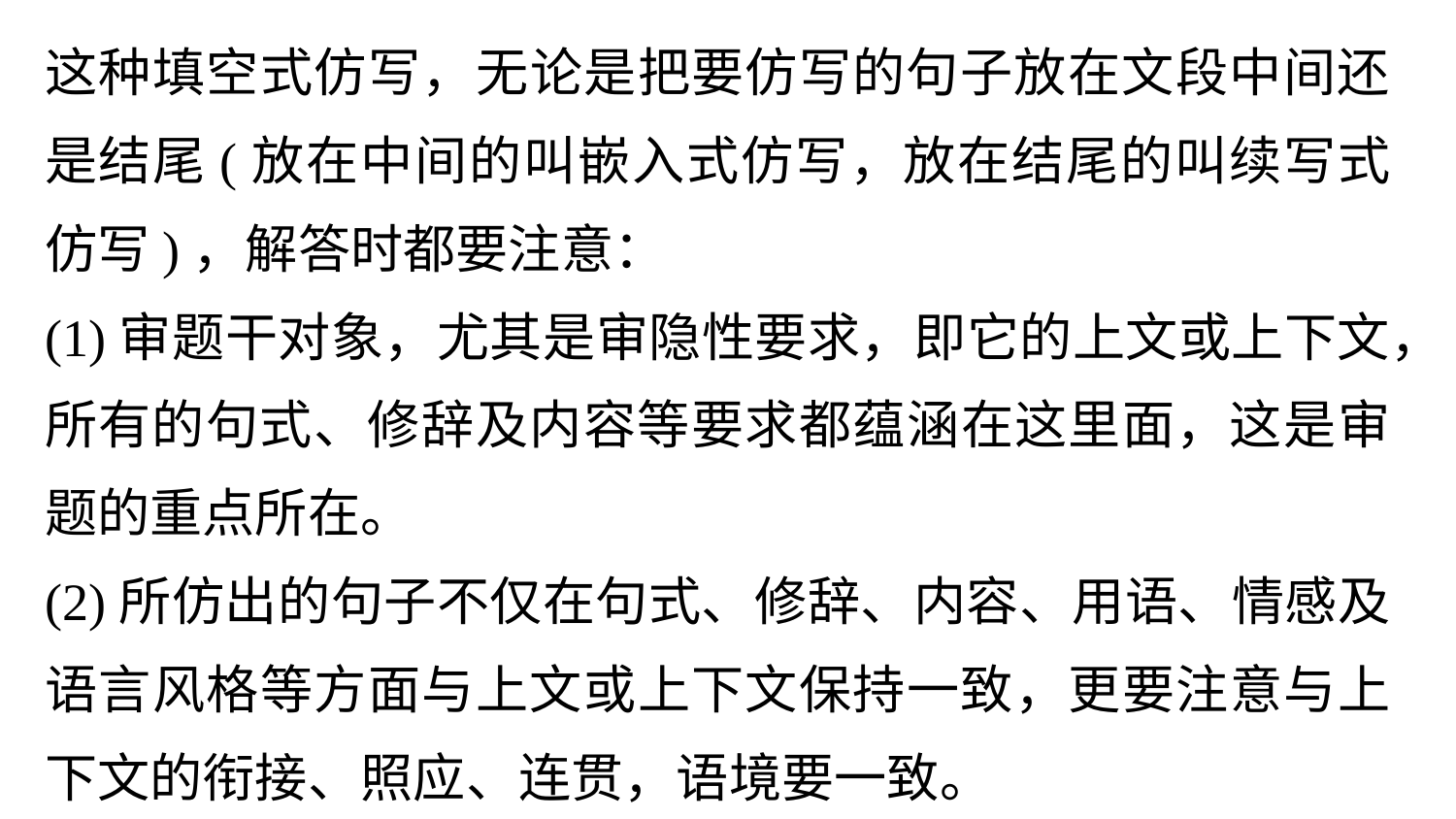

这种填空式仿写，无论是把要仿写的句子放在文段中间还是结尾(放在中间的叫嵌入式仿写，放在结尾的叫续写式仿写)，解答时都要注意：
(1)审题干对象，尤其是审隐性要求，即它的上文或上下文，所有的句式、修辞及内容等要求都蕴涵在这里面，这是审题的重点所在。
(2)所仿出的句子不仅在句式、修辞、内容、用语、情感及语言风格等方面与上文或上下文保持一致，更要注意与上下文的衔接、照应、连贯，语境要一致。